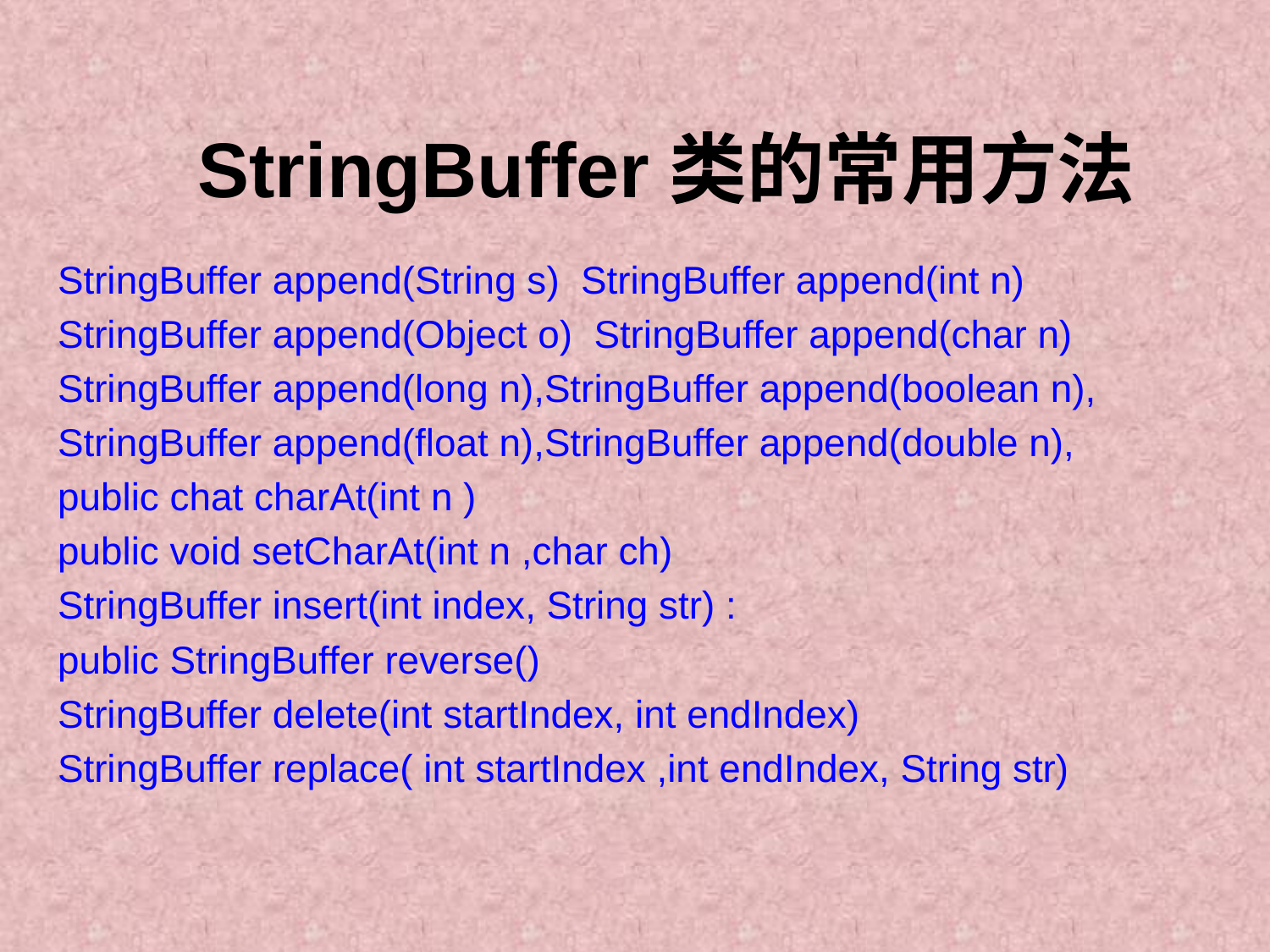

# StringBuffer类的常用方法
StringBuffer append(String s)  StringBuffer append(int n)
StringBuffer append(Object o)  StringBuffer append(char n)
StringBuffer append(long n),StringBuffer append(boolean n),
StringBuffer append(float n),StringBuffer append(double n),
public chat charAt(int n )
public void setCharAt(int n ,char ch)
StringBuffer insert(int index, String str) :
public StringBuffer reverse()
StringBuffer delete(int startIndex, int endIndex)
StringBuffer replace( int startIndex ,int endIndex, String str)